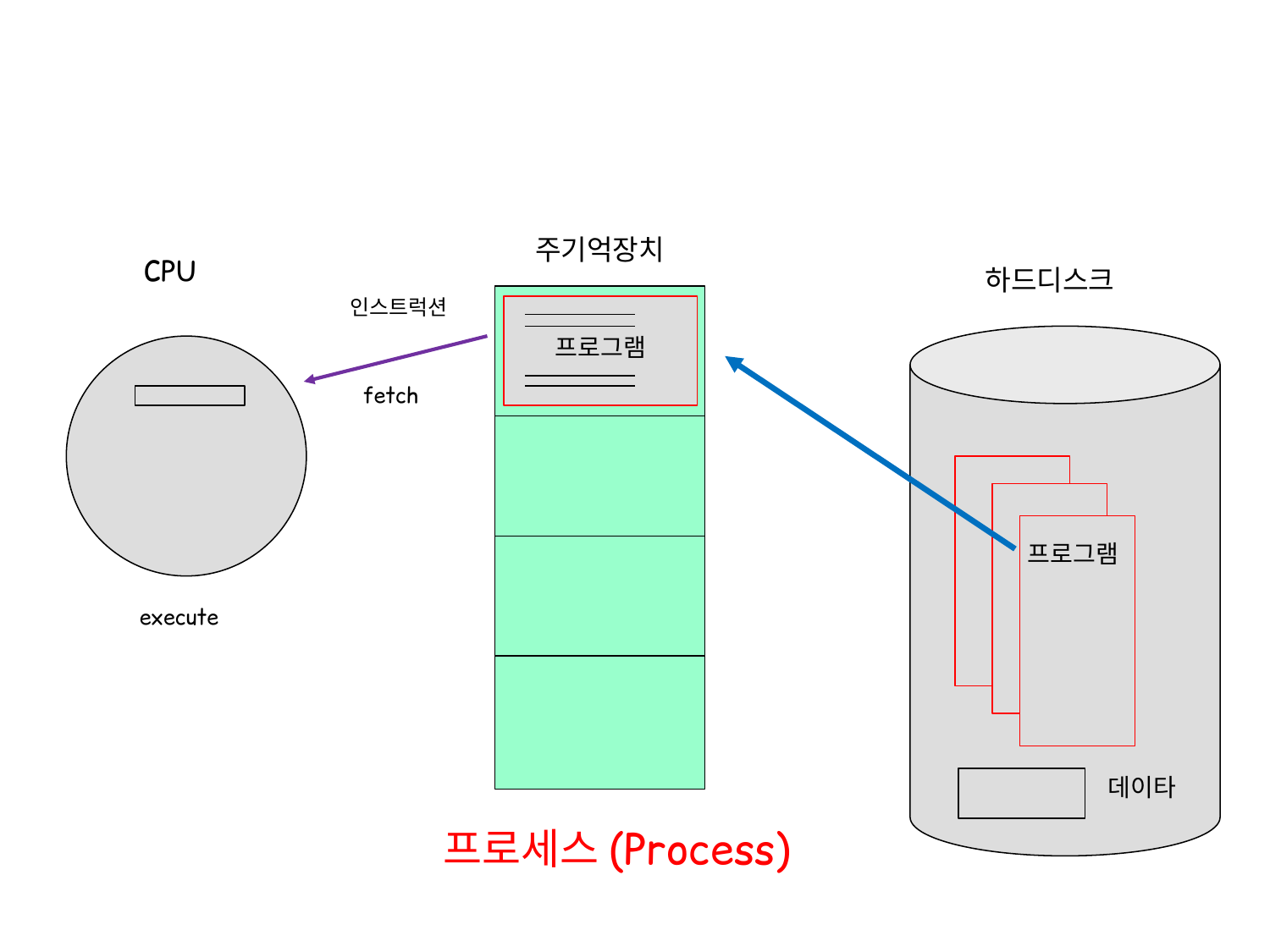

#
주기억장치
CPU
하드디스크

인스트럭션

프로그램

fetch

프로그램
execute
데이타

프로세스(Process)